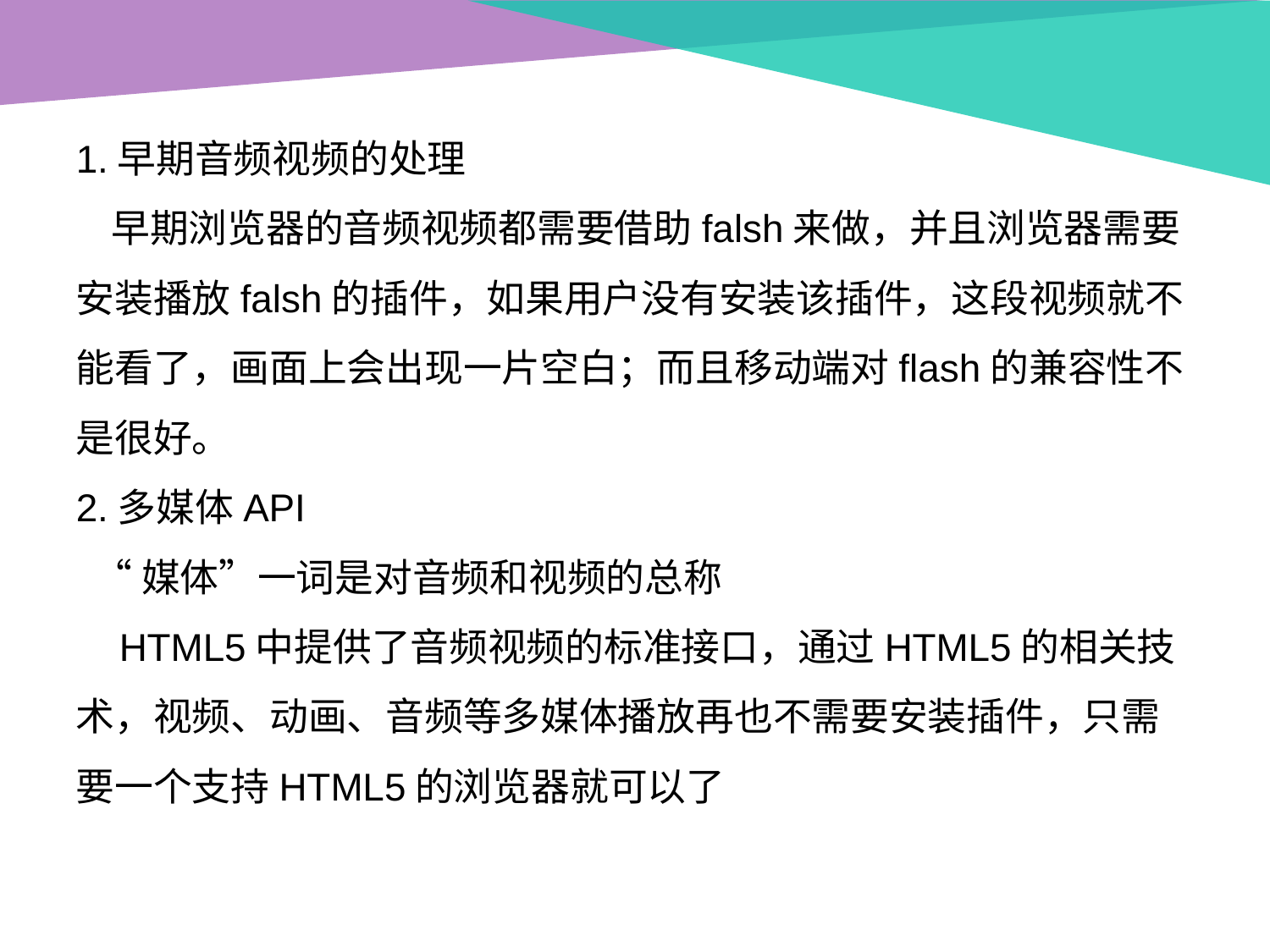

1.早期音频视频的处理
   早期浏览器的音频视频都需要借助falsh来做，并且浏览器需要安装播放falsh的插件，如果用户没有安装该插件，这段视频就不能看了，画面上会出现一片空白；而且移动端对flash的兼容性不是很好。
2.多媒体API
  “媒体”一词是对音频和视频的总称
    HTML5中提供了音频视频的标准接口，通过HTML5的相关技术，视频、动画、音频等多媒体播放再也不需要安装插件，只需要一个支持HTML5的浏览器就可以了